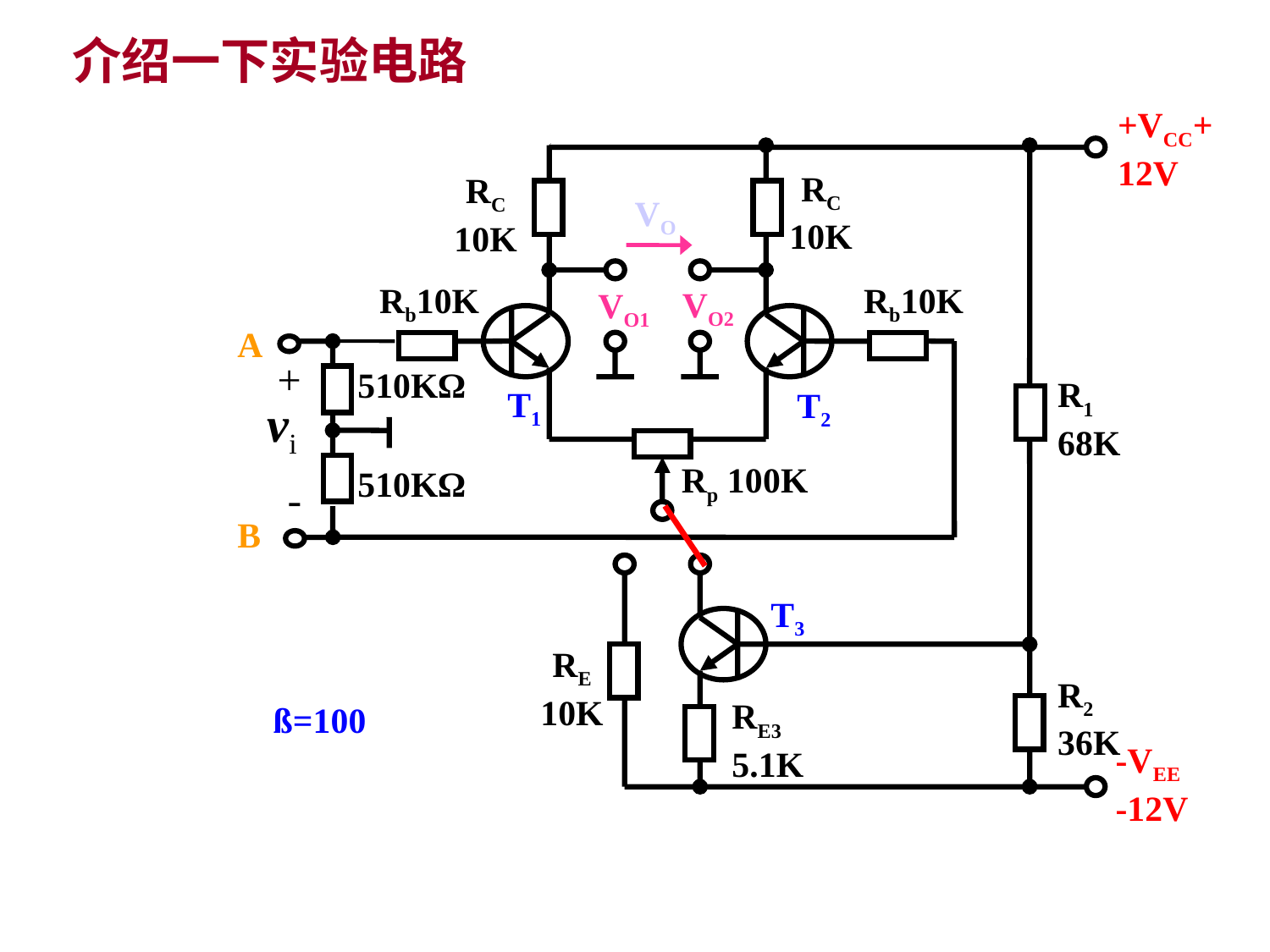

介绍一下实验电路
+VCC+12V

RC
10K
RC
10K

VO

Rb10K
Rb10K
VO2
VO1

A

+

510KΩ

R1
68K

T1

T2

vi

Rp 100K

510KΩ

-

B

T3

RE
10K

R2
36K

RE3
5.1K
ß=100

-VEE
-12V